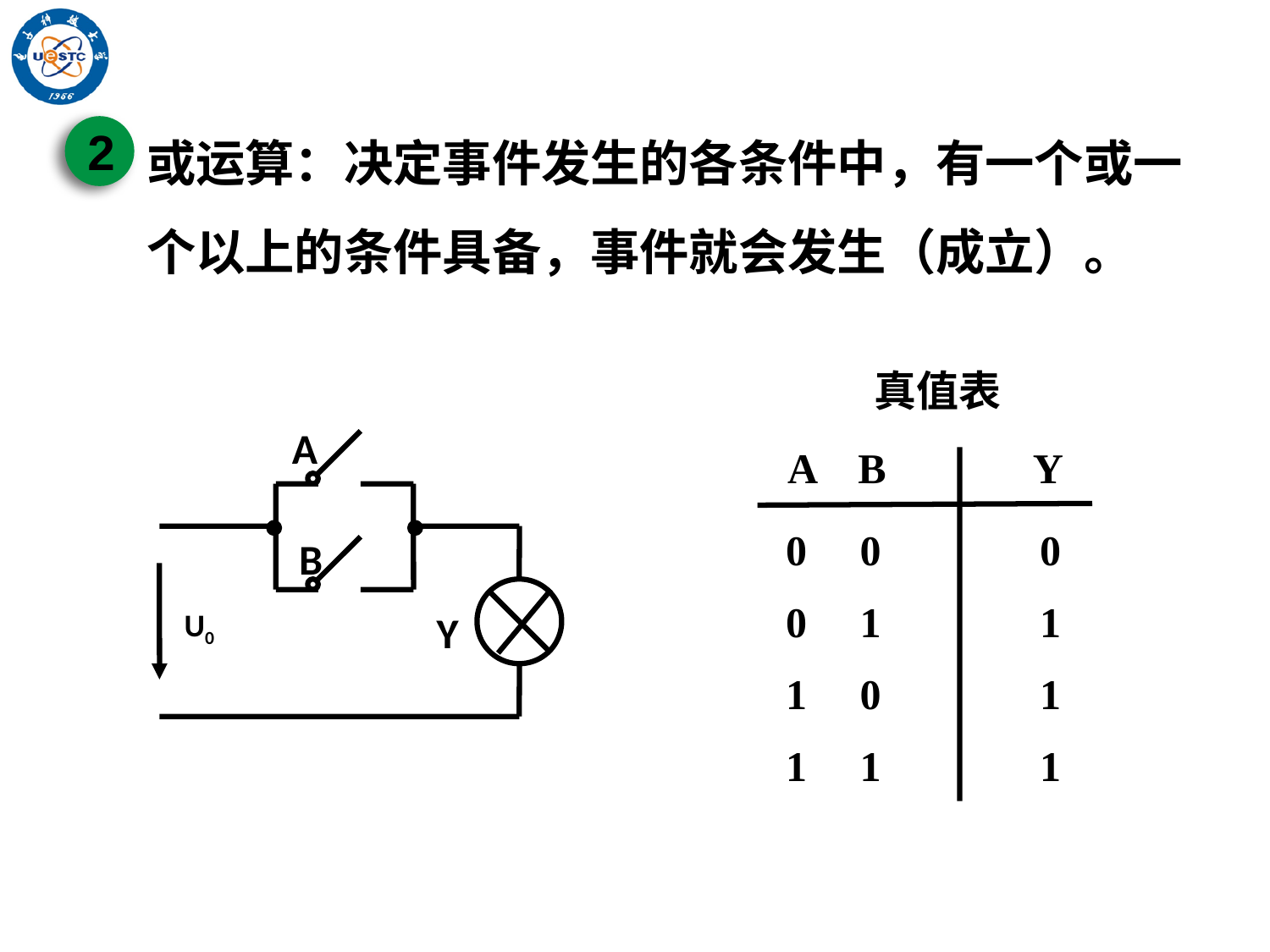

或运算：决定事件发生的各条件中，有一个或一个以上的条件具备，事件就会发生（成立）。
2

A    B              Y

0     0               0
0     1               1
1     0               1
1     1               1
真值表
A

B

U0
Y